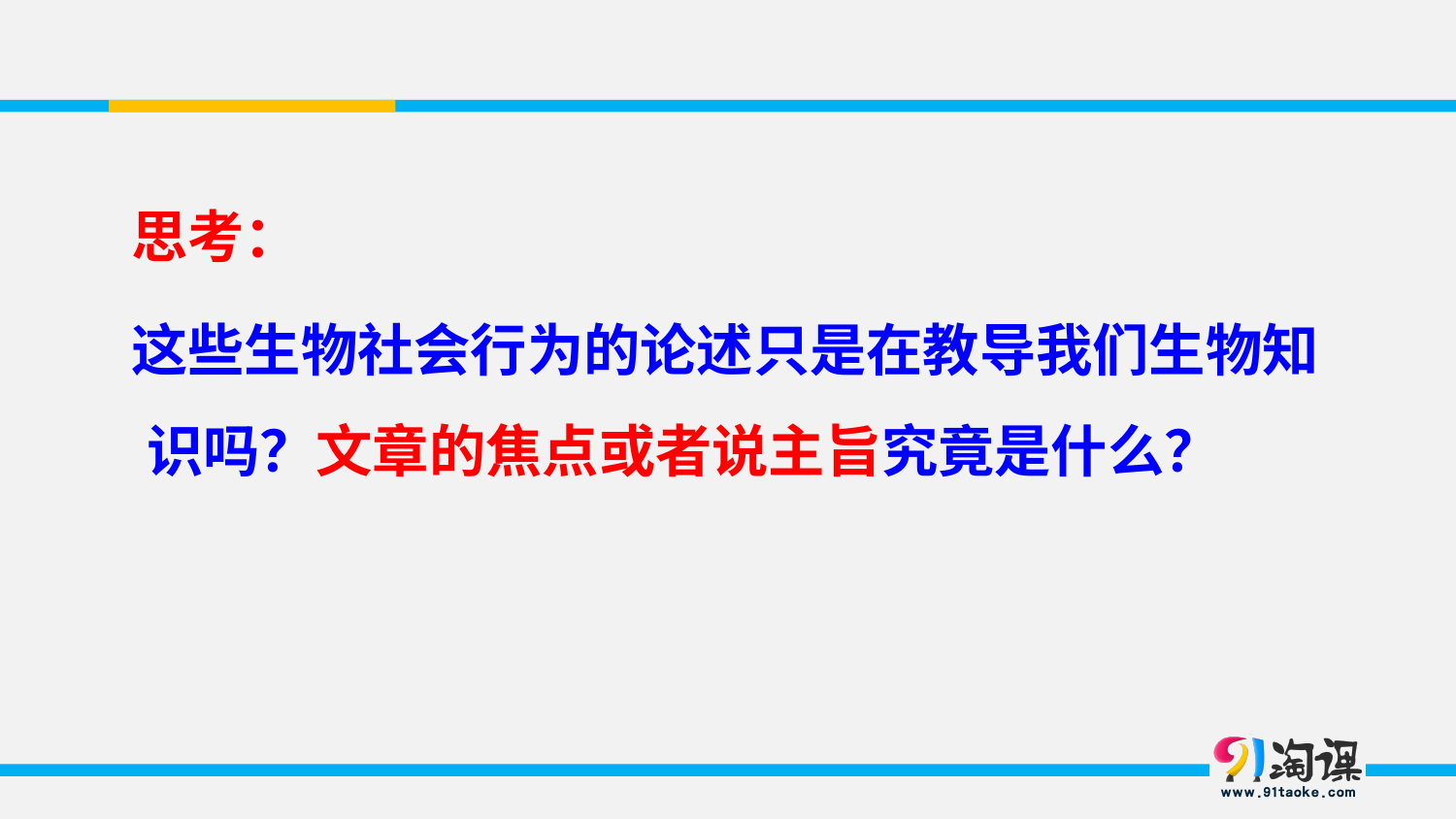

思考：
  这些生物社会行为的论述只是在教导我们生物知识吗？文章的焦点或者说主旨究竟是什么？